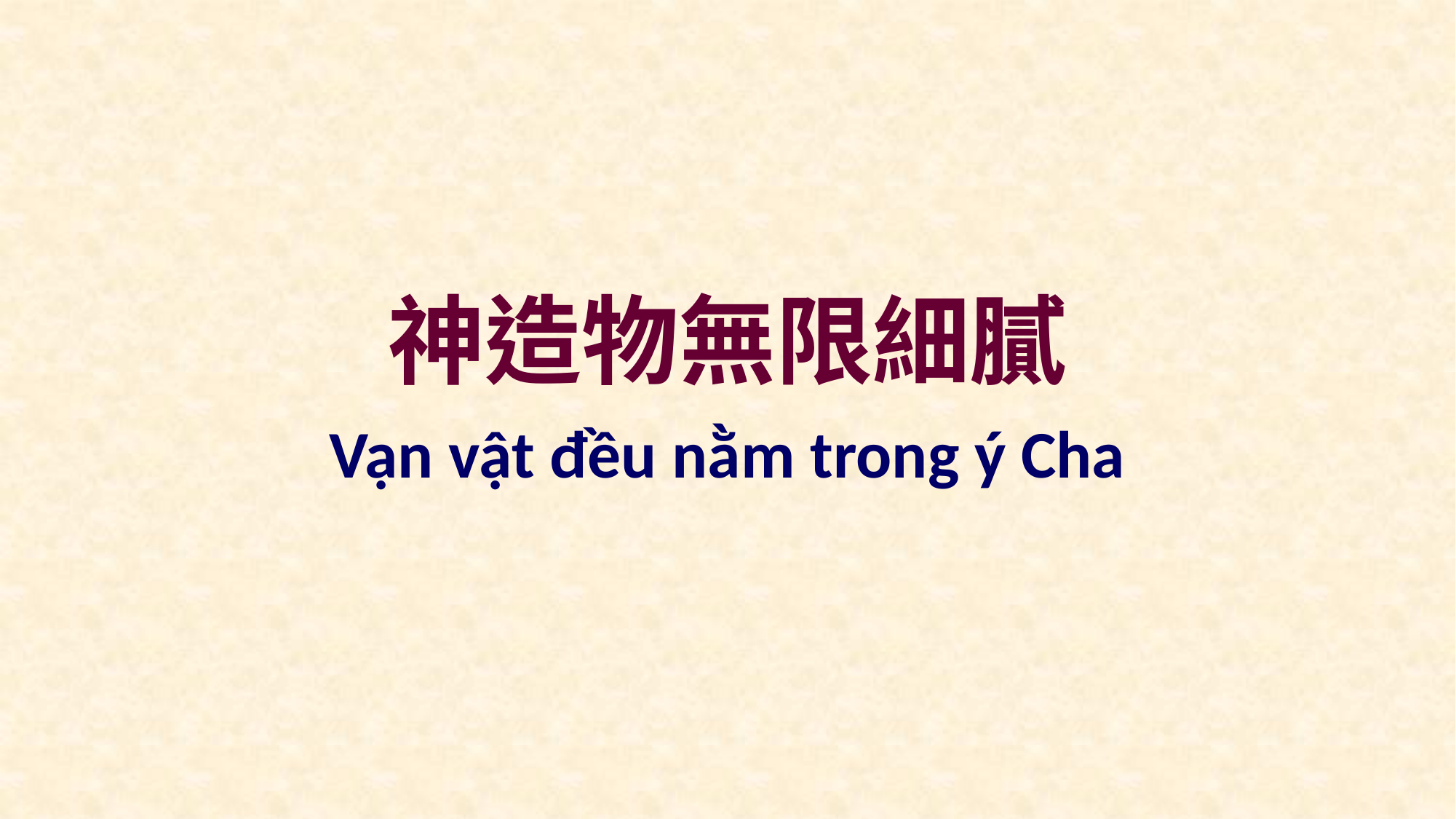

神造物無限細膩
Vạn vật đều nằm trong ý Cha